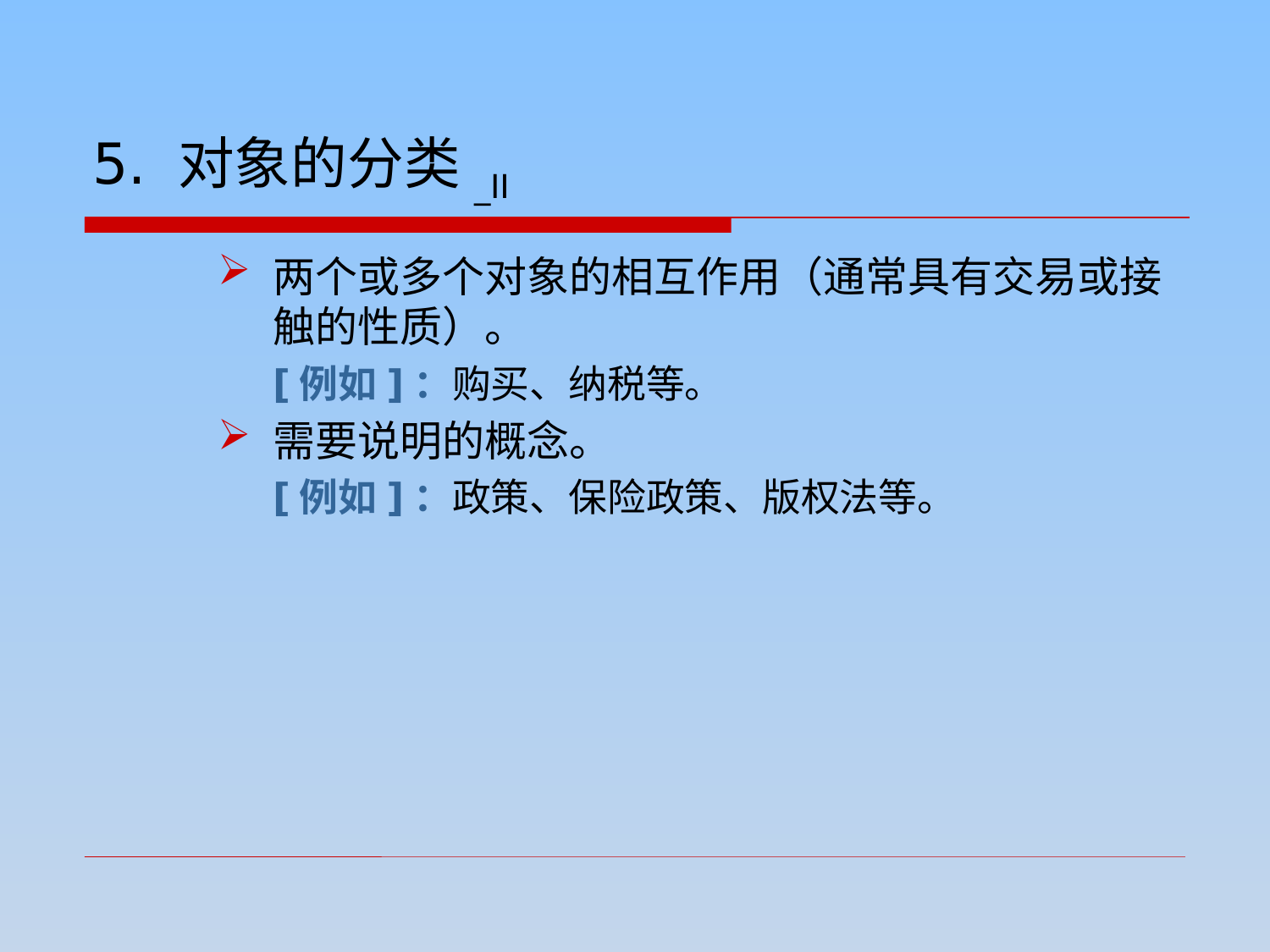

两个或多个对象的相互作用（通常具有交易或接触的性质）。
	[例如]：购买、纳税等。
需要说明的概念。
	[例如]：政策、保险政策、版权法等。
5. 对象的分类_II